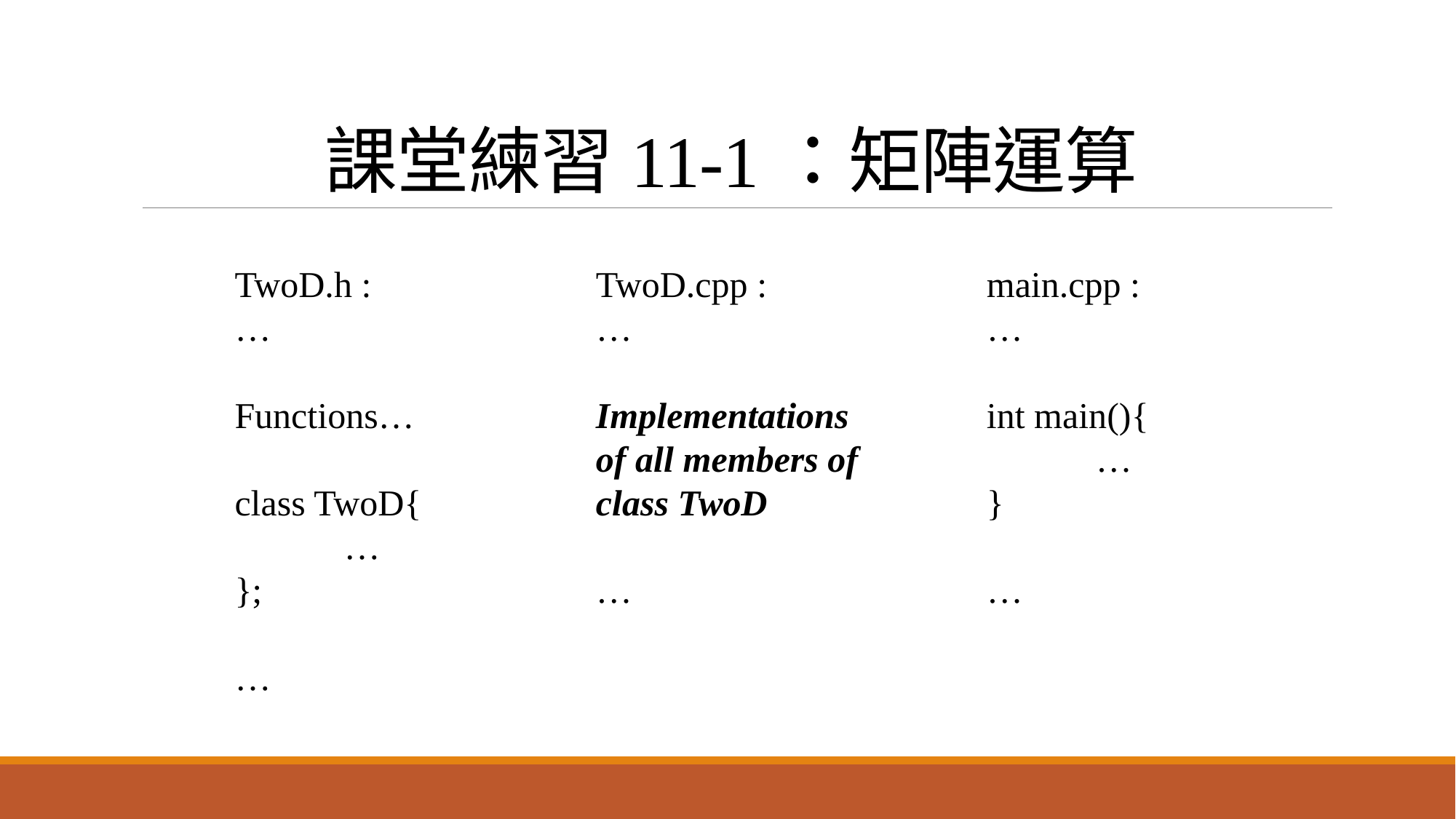

# 課堂練習11-1：矩陣運算
TwoD.h :
…

Functions…

class TwoD{
	…
};

…
TwoD.cpp :
…

Implementations of all members of class TwoD

…
main.cpp :
…

int main(){
	…
}

…